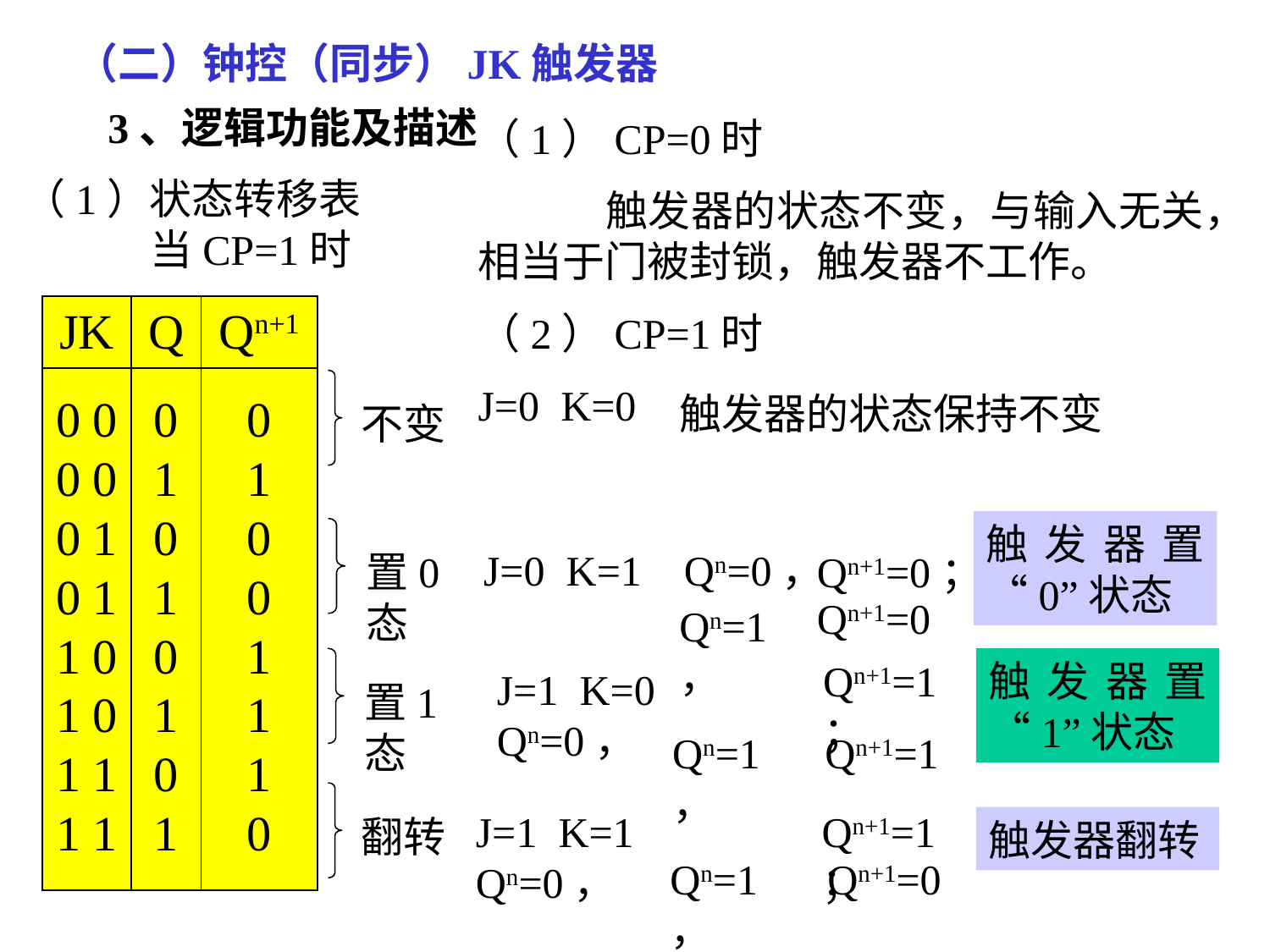

（二）钟控（同步）JK触发器
3、逻辑功能及描述
（1）CP=0时
	触发器的状态不变，与输入无关，相当于门被封锁，触发器不工作。
（2）CP=1时
J=0  K=0
（1）状态转移表	当CP=1时
| JK | Q | Qn+1 |
| --- | --- | --- |
| 0 0 0 0 0 1 0 1 1 0 1 0 1 1 1 1 | 0 1 0 1 0 1 0 1 | 0 1 0 0 1 1 1 0 |

不变
触发器的状态保持不变
触发器置“0”状态

置0态
J=0  K=1    Qn=0，
Qn+1=0；
Qn+1=0
Qn=1，

置1态
Qn+1=1；
触发器置“1”状态
J=1  K=0    Qn=0，
Qn=1，
Qn+1=1

翻转
J=1  K=1    Qn=0，
Qn+1=1；
触发器翻转
Qn=1，
Qn+1=0